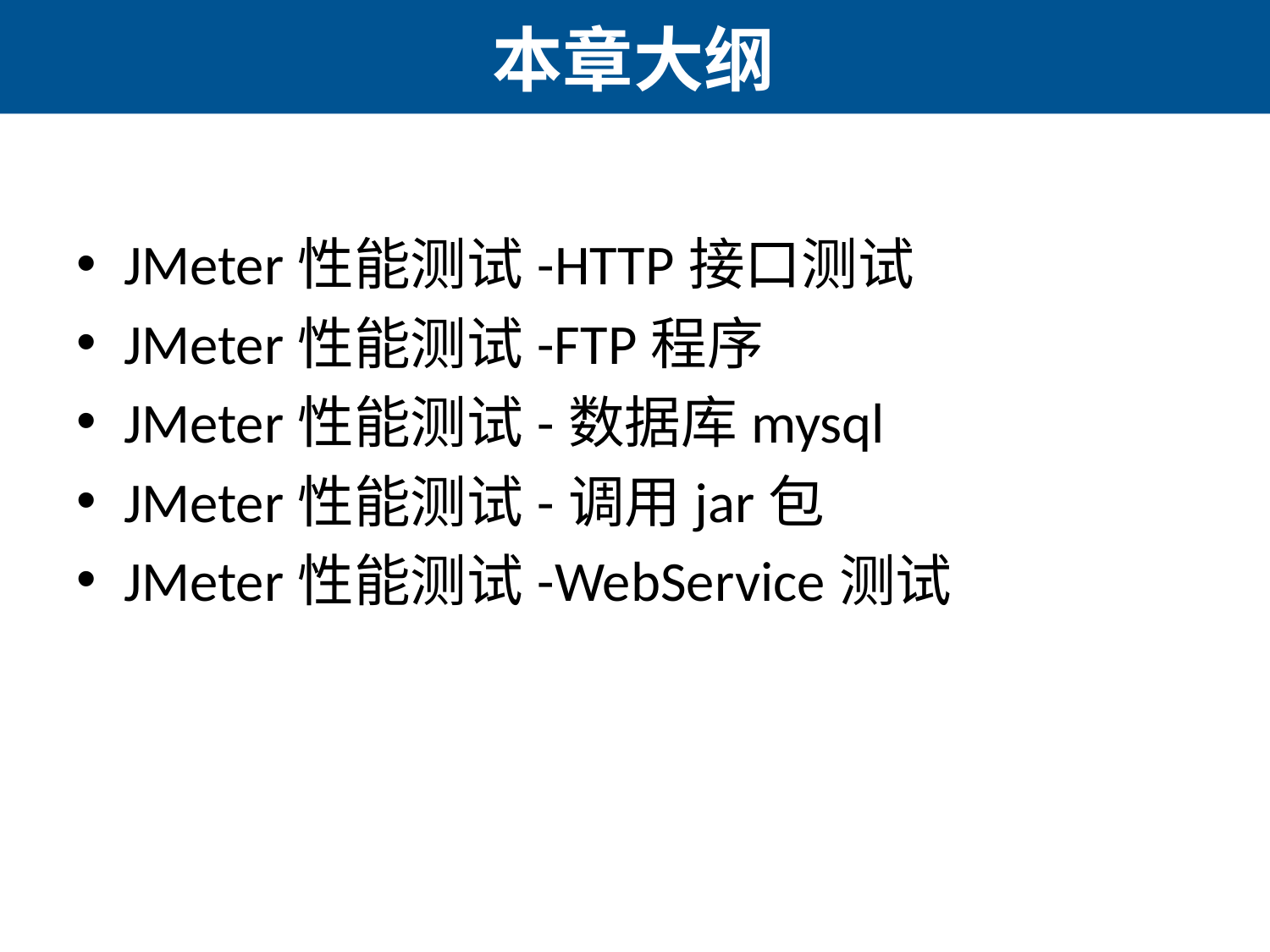

# 本章大纲
JMeter性能测试-HTTP接口测试
JMeter性能测试-FTP程序
JMeter性能测试-数据库mysql
JMeter性能测试-调用jar包
JMeter性能测试-WebService测试